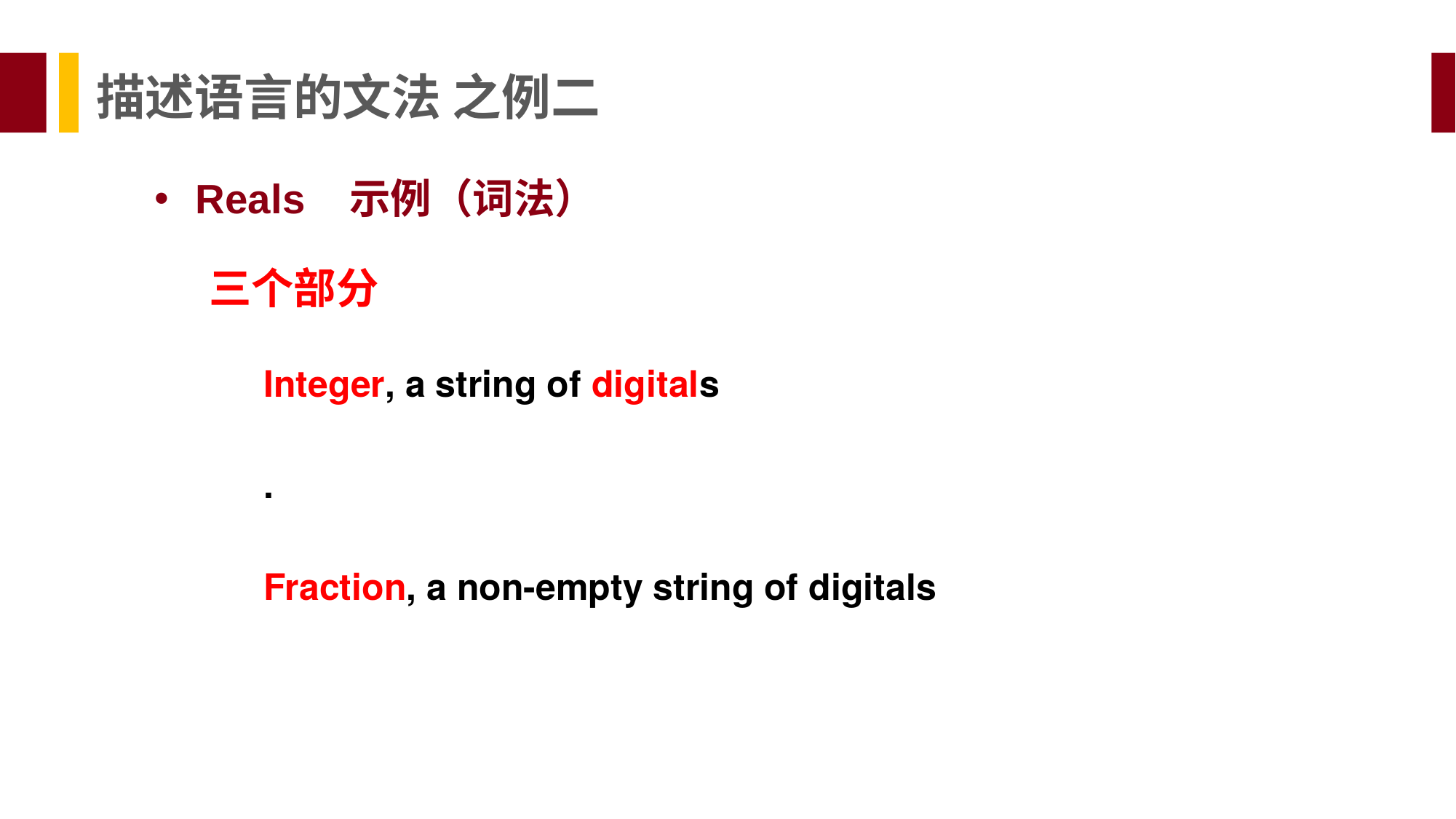

描述语言的文法 之例二
Reals   示例（词法）

三个部分

Integer, a string of digitals

.

Fraction, a non-empty string of digitals